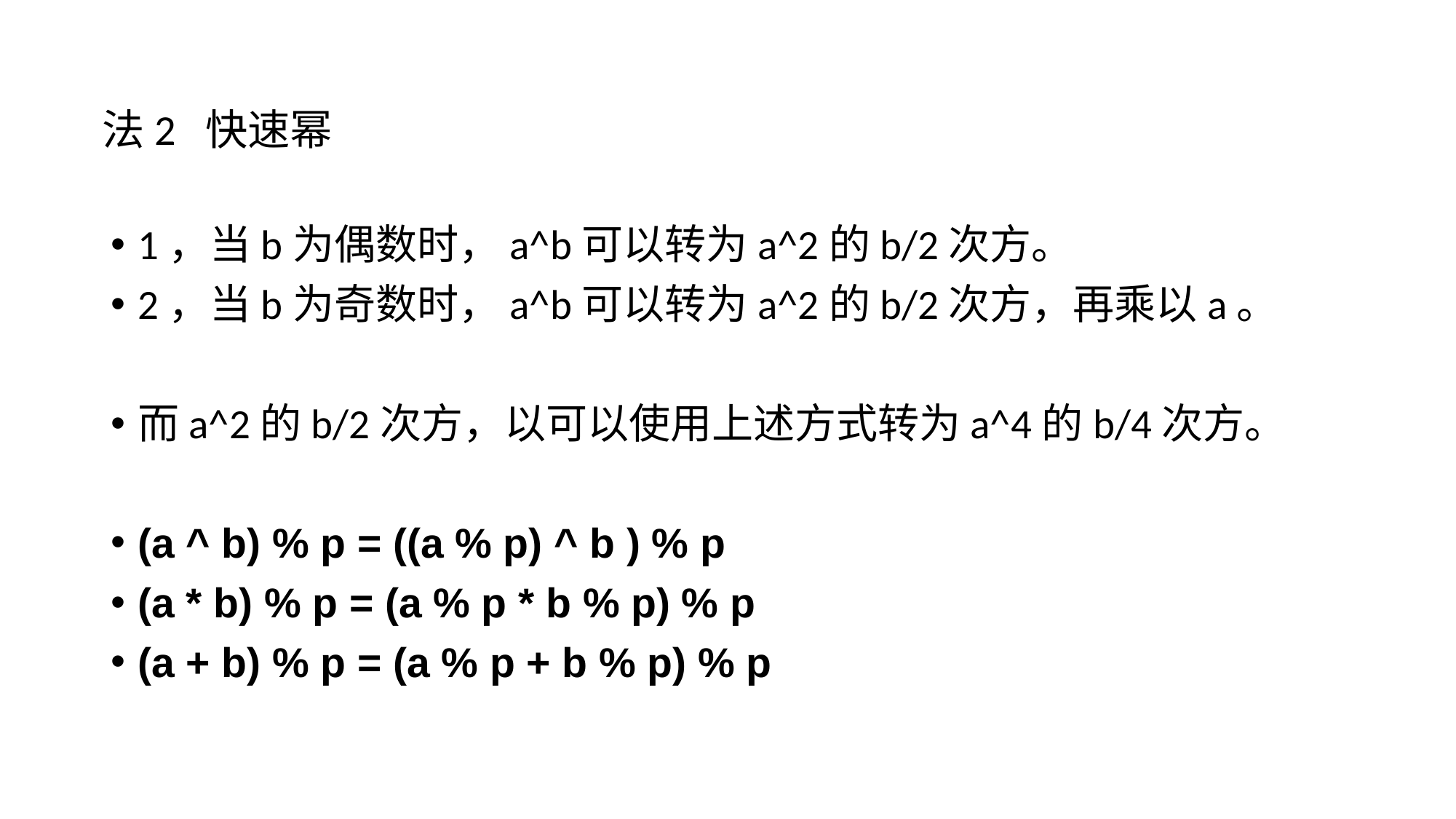

法2  快速幂
1，当b为偶数时，a^b可以转为a^2的b/2次方。
2，当b为奇数时，a^b可以转为a^2的b/2次方，再乘以a。

而a^2的b/2次方，以可以使用上述方式转为a^4的b/4次方。

(a ^ b) % p = ((a % p) ^ b ) % p
(a * b) % p = (a % p * b % p) % p
(a + b) % p = (a % p + b % p) % p